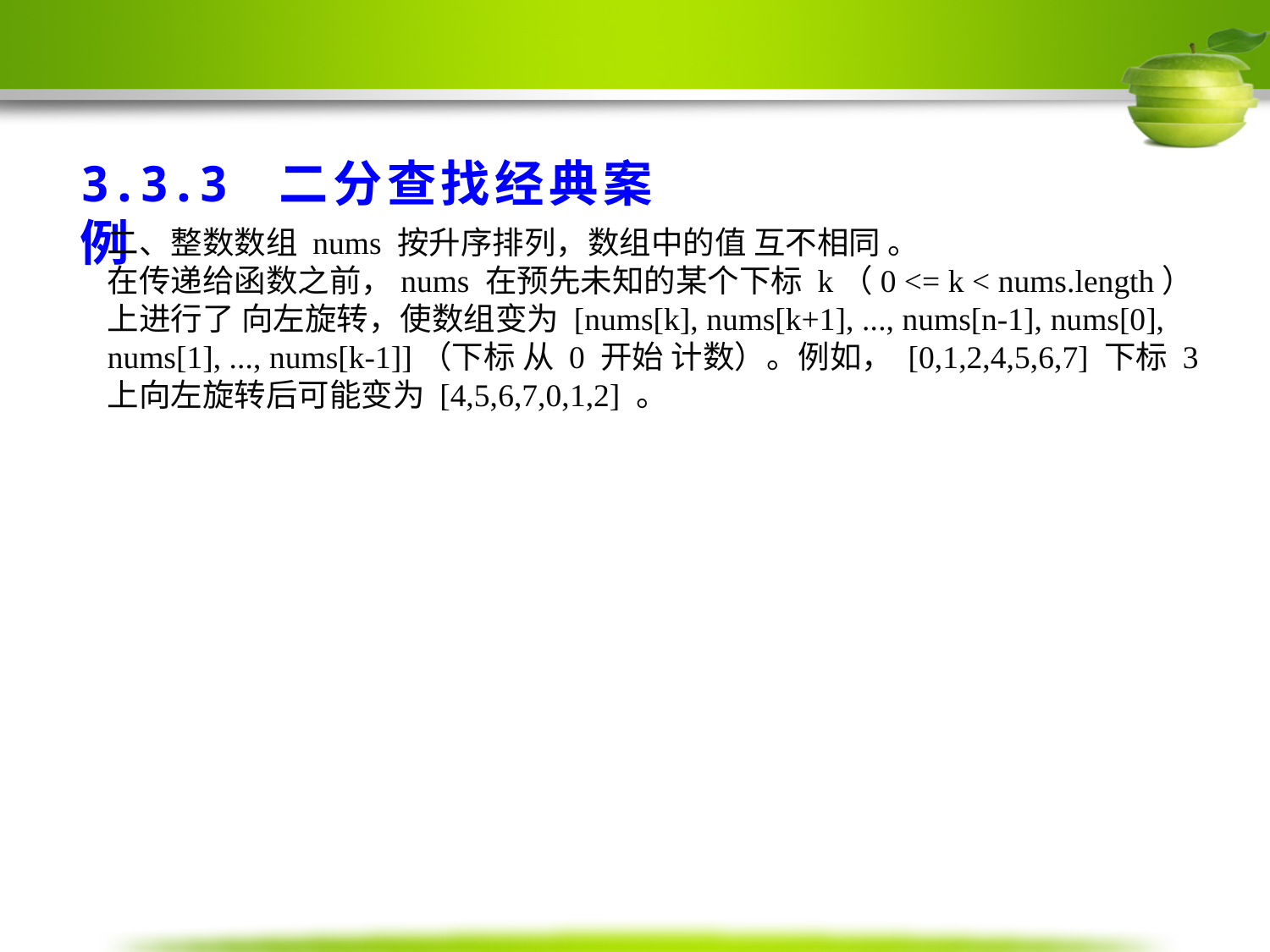

3.3.3 二分查找经典案例
二、整数数组 nums 按升序排列，数组中的值 互不相同 。
在传递给函数之前，nums 在预先未知的某个下标 k（0 <= k < nums.length）上进行了 向左旋转，使数组变为 [nums[k], nums[k+1], ..., nums[n-1], nums[0], nums[1], ..., nums[k-1]]（下标 从 0 开始 计数）。例如， [0,1,2,4,5,6,7] 下标 3 上向左旋转后可能变为 [4,5,6,7,0,1,2] 。